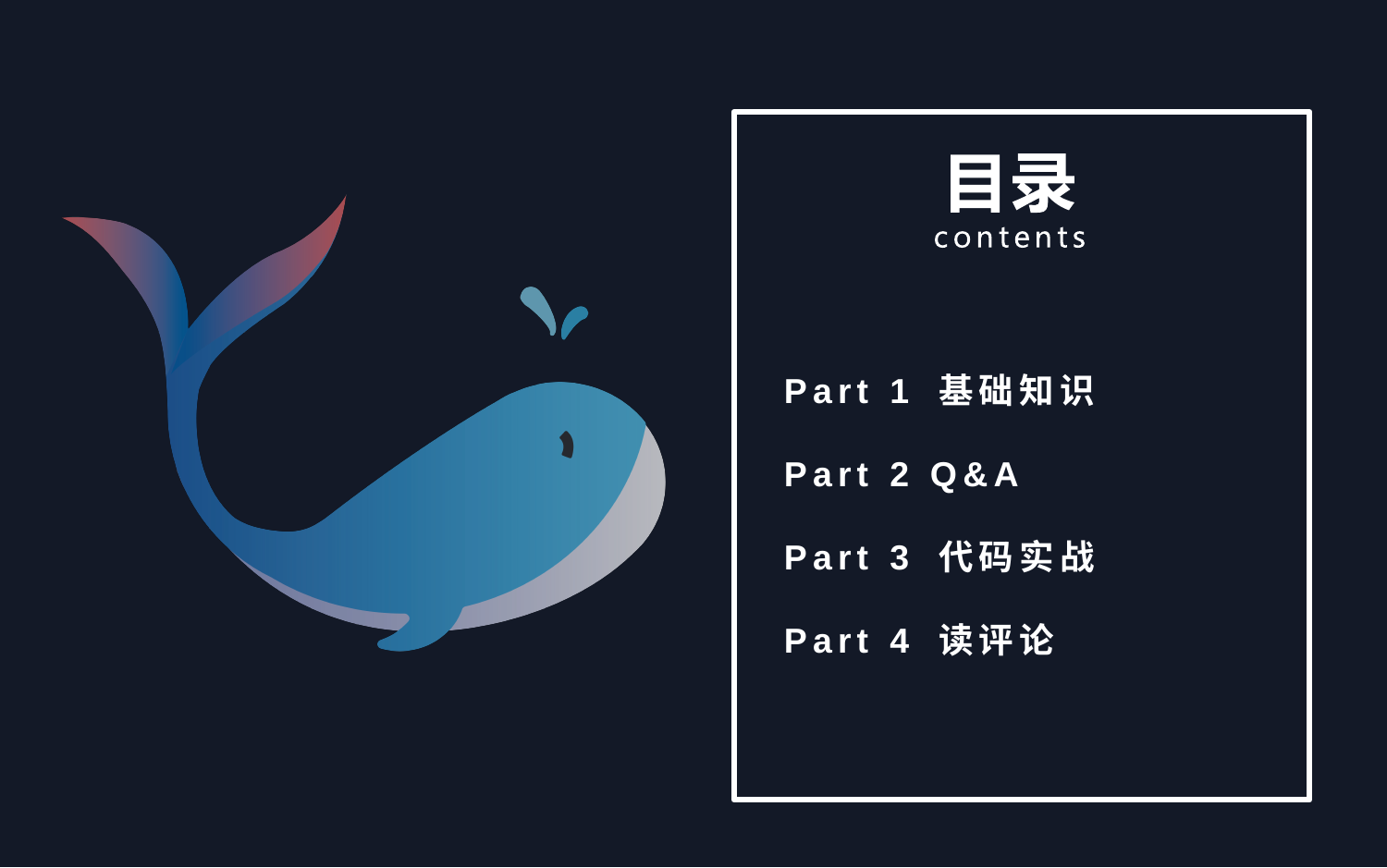

Part 1 基础知识
Part 2 Q&A
Part 3 代码实战
Part 4 读评论